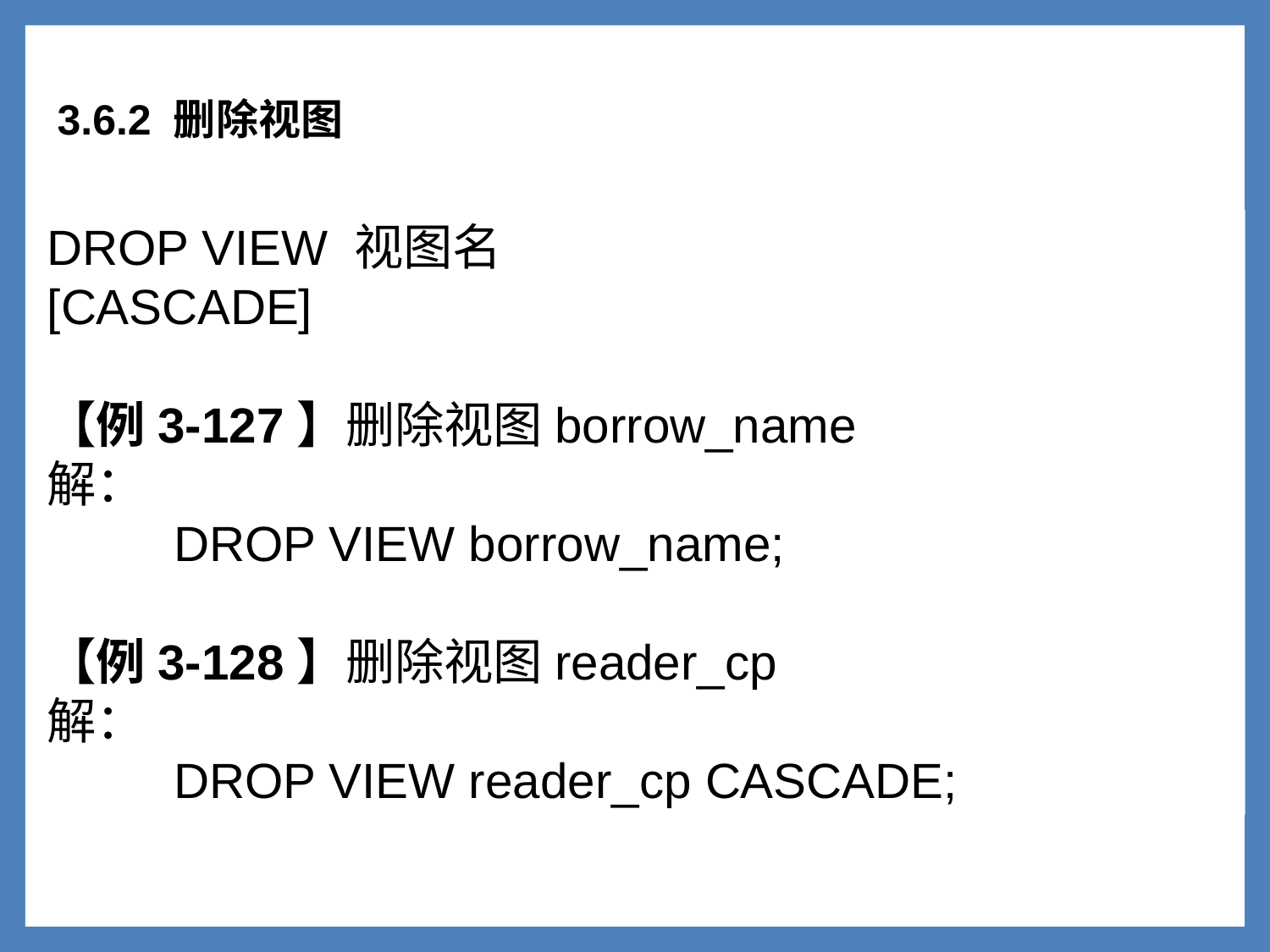

3.6.2 删除视图

DROP VIEW 视图名
[CASCADE]

【例3-127】删除视图borrow_name
解：
	DROP VIEW borrow_name;

【例3-128】删除视图reader_cp
解：
	DROP VIEW reader_cp CASCADE;
1